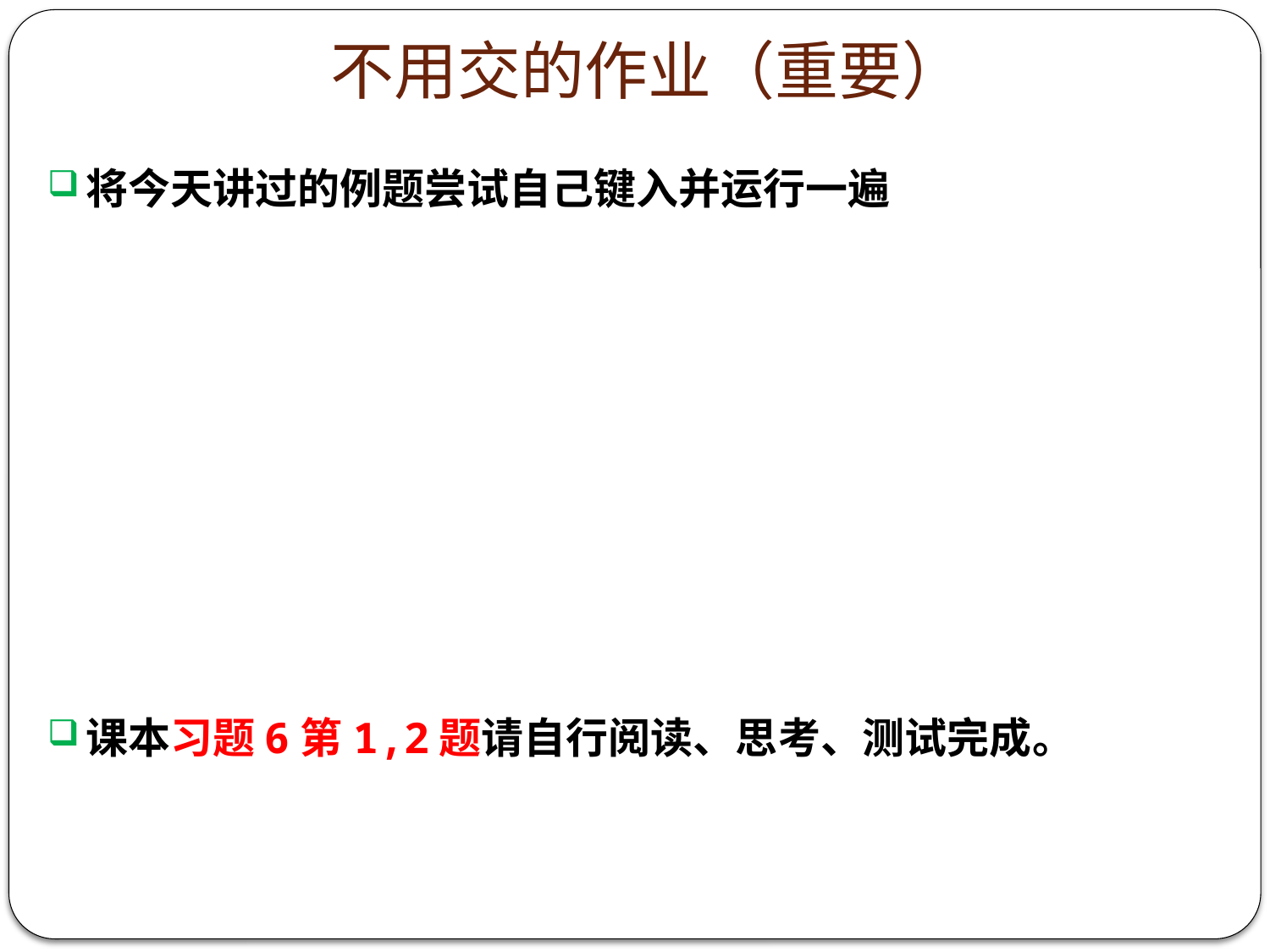

# 不用交的作业（重要）
将今天讲过的例题尝试自己键入并运行一遍

课本习题6第1,2题请自行阅读、思考、测试完成。